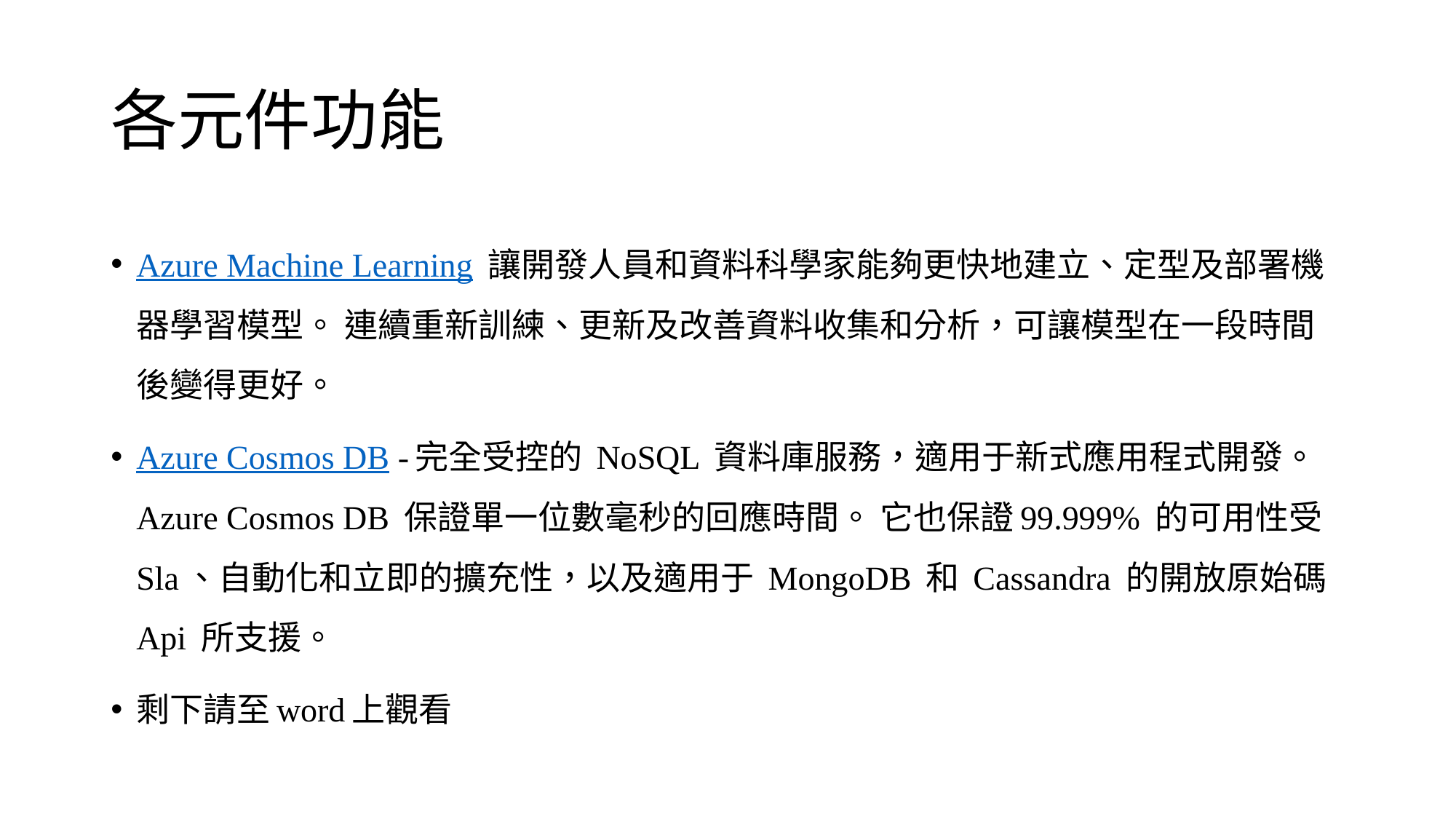

# 各元件功能
Azure Machine Learning 讓開發人員和資料科學家能夠更快地建立、定型及部署機器學習模型。 連續重新訓練、更新及改善資料收集和分析，可讓模型在一段時間後變得更好。
Azure Cosmos DB -完全受控的 NoSQL 資料庫服務，適用于新式應用程式開發。 Azure Cosmos DB 保證單一位數毫秒的回應時間。 它也保證99.999% 的可用性受 Sla、自動化和立即的擴充性，以及適用于 MongoDB 和 Cassandra 的開放原始碼 Api 所支援。
剩下請至word上觀看